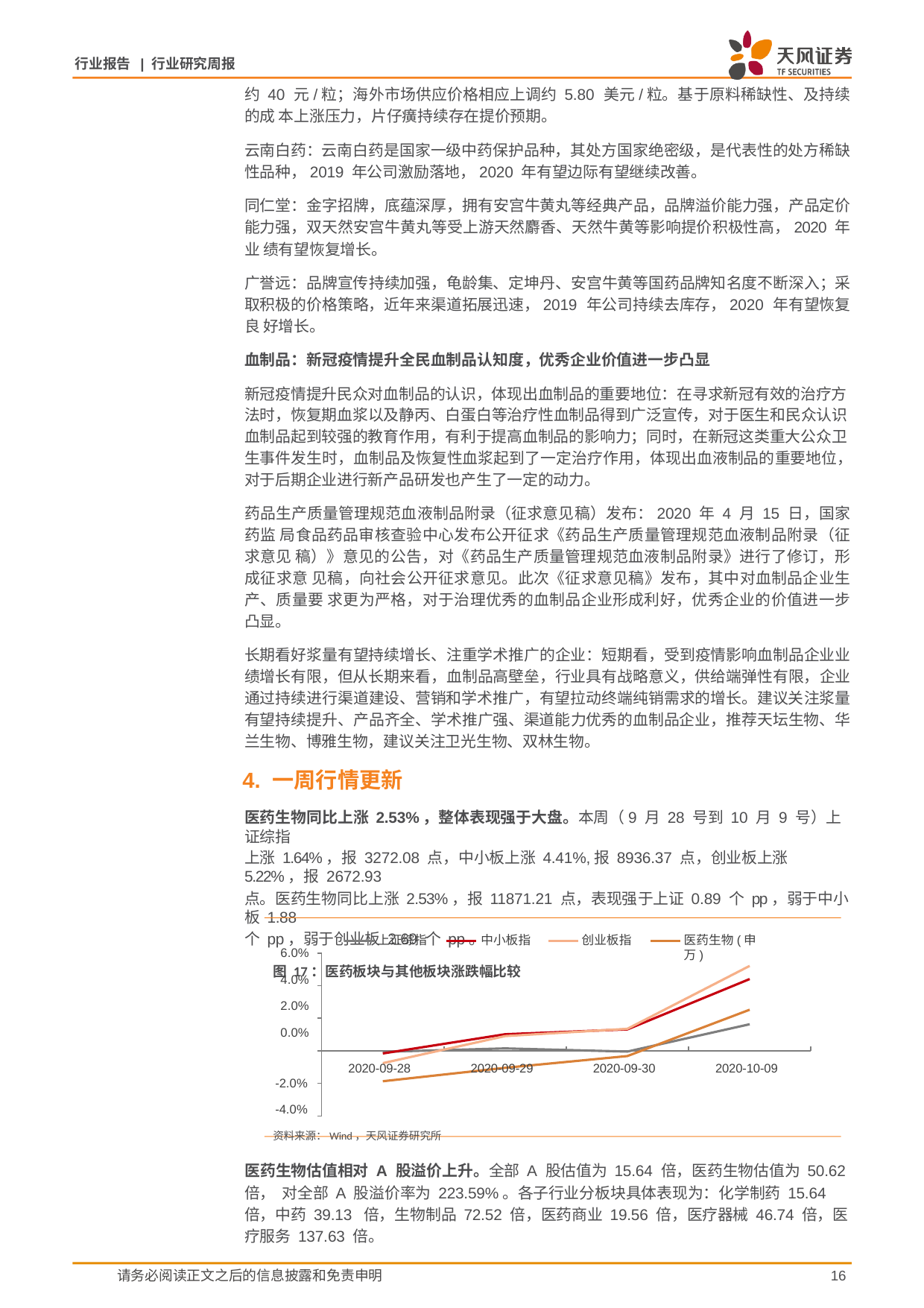

行业报告 | 行业研究周报

约 40 元/粒；海外市场供应价格相应上调约 5.80 美元/粒。基于原料稀缺性、及持续的成 本上涨压力，片仔癀持续存在提价预期。
云南白药：云南白药是国家一级中药保护品种，其处方国家绝密级，是代表性的处方稀缺 性品种，2019 年公司激励落地，2020 年有望边际有望继续改善。
同仁堂：金字招牌，底蕴深厚，拥有安宫牛黄丸等经典产品，品牌溢价能力强，产品定价 能力强，双天然安宫牛黄丸等受上游天然麝香、天然牛黄等影响提价积极性高，2020 年业 绩有望恢复增长。
广誉远：品牌宣传持续加强，龟龄集、定坤丹、安宫牛黄等国药品牌知名度不断深入；采 取积极的价格策略，近年来渠道拓展迅速，2019 年公司持续去库存，2020 年有望恢复良 好增长。
血制品：新冠疫情提升全民血制品认知度，优秀企业价值进一步凸显
新冠疫情提升民众对血制品的认识，体现出血制品的重要地位：在寻求新冠有效的治疗方 法时，恢复期血浆以及静丙、白蛋白等治疗性血制品得到广泛宣传，对于医生和民众认识 血制品起到较强的教育作用，有利于提高血制品的影响力；同时，在新冠这类重大公众卫 生事件发生时，血制品及恢复性血浆起到了一定治疗作用，体现出血液制品的重要地位， 对于后期企业进行新产品研发也产生了一定的动力。
药品生产质量管理规范血液制品附录（征求意见稿）发布：2020 年 4 月 15 日，国家药监 局食品药品审核查验中心发布公开征求《药品生产质量管理规范血液制品附录（征求意见 稿）》意见的公告，对《药品生产质量管理规范血液制品附录》进行了修订，形成征求意 见稿，向社会公开征求意见。此次《征求意见稿》发布，其中对血制品企业生产、质量要 求更为严格，对于治理优秀的血制品企业形成利好，优秀企业的价值进一步凸显。
长期看好浆量有望持续增长、注重学术推广的企业：短期看，受到疫情影响血制品企业业 绩增长有限，但从长期来看，血制品高壁垒，行业具有战略意义，供给端弹性有限，企业 通过持续进行渠道建设、营销和学术推广，有望拉动终端纯销需求的增长。建议关注浆量 有望持续提升、产品齐全、学术推广强、渠道能力优秀的血制品企业，推荐天坛生物、华 兰生物、博雅生物，建议关注卫光生物、双林生物。

4. 一周行情更新
医药生物同比上涨 2.53%，整体表现强于大盘。本周（9 月 28 号到 10 月 9 号）上证综指
上涨 1.64%，报 3272.08 点，中小板上涨 4.41%,报 8936.37 点，创业板上涨 5.22%，报 2672.93
点。医药生物同比上涨 2.53%，报 11871.21 点，表现强于上证 0.89 个 pp，弱于中小板 1.88
个 pp，弱于创业板 2.69 个 pp。

图 17：医药板块与其他板块涨跌幅比较

上证综指	中小板指
创业板指
医药生物(申万)

6.0%

4.0%

2.0%

0.0%

2020-09-28
2020-09-29
2020-09-30
2020-10-09
-2.0%

-4.0%

资料来源：Wind，天风证券研究所

医药生物估值相对 A 股溢价上升。全部 A 股估值为 15.64 倍，医药生物估值为 50.62 倍，  对全部 A 股溢价率为 223.59%。各子行业分板块具体表现为：化学制药 15.64 倍，中药 39.13  倍，生物制品 72.52 倍，医药商业 19.56 倍，医疗器械 46.74 倍，医疗服务 137.63 倍。

请务必阅读正文之后的信息披露和免责申明
16